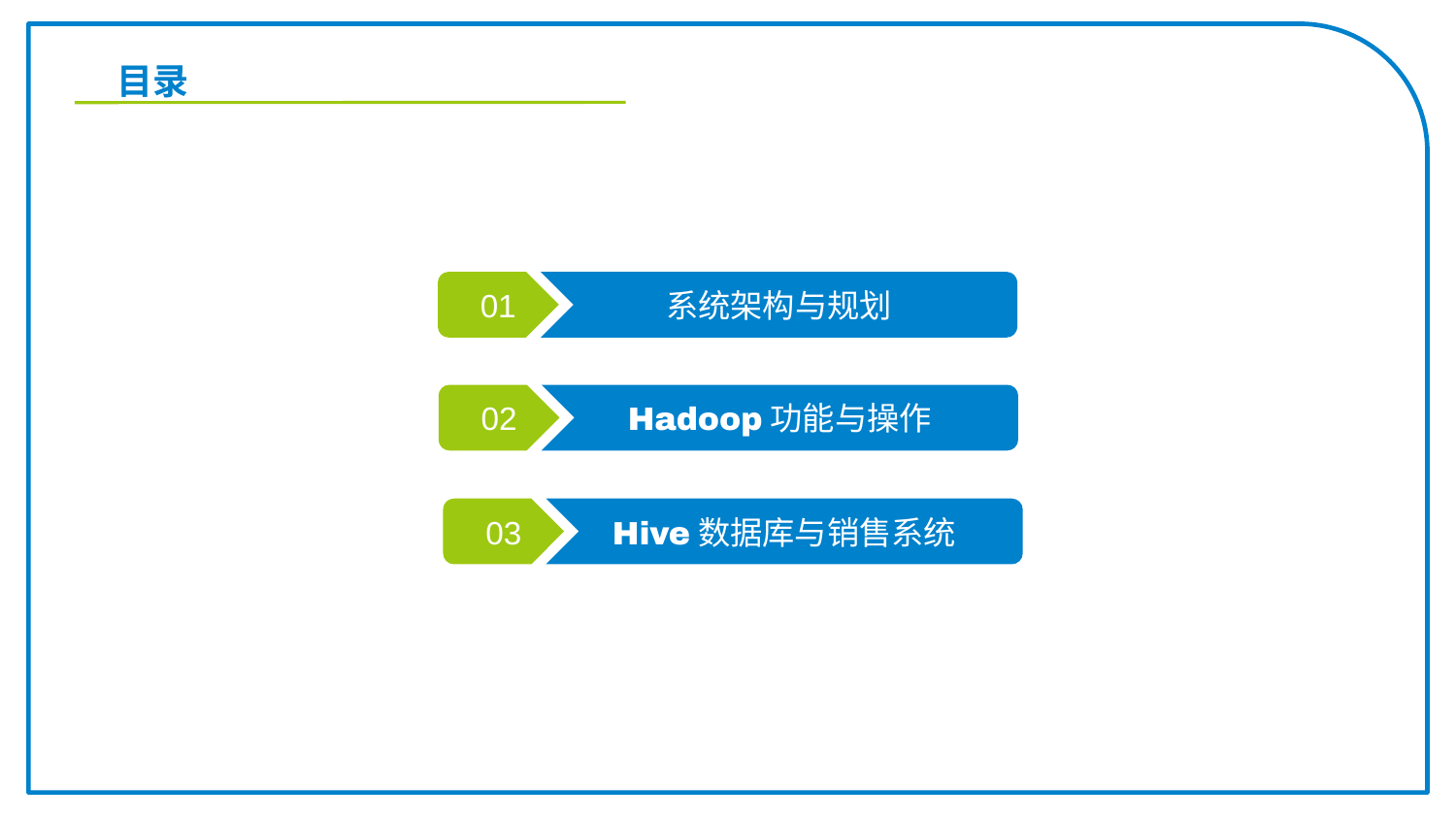

# 目录
01
系统架构与规划
02
Hadoop功能与操作
03
Hive数据库与销售系统